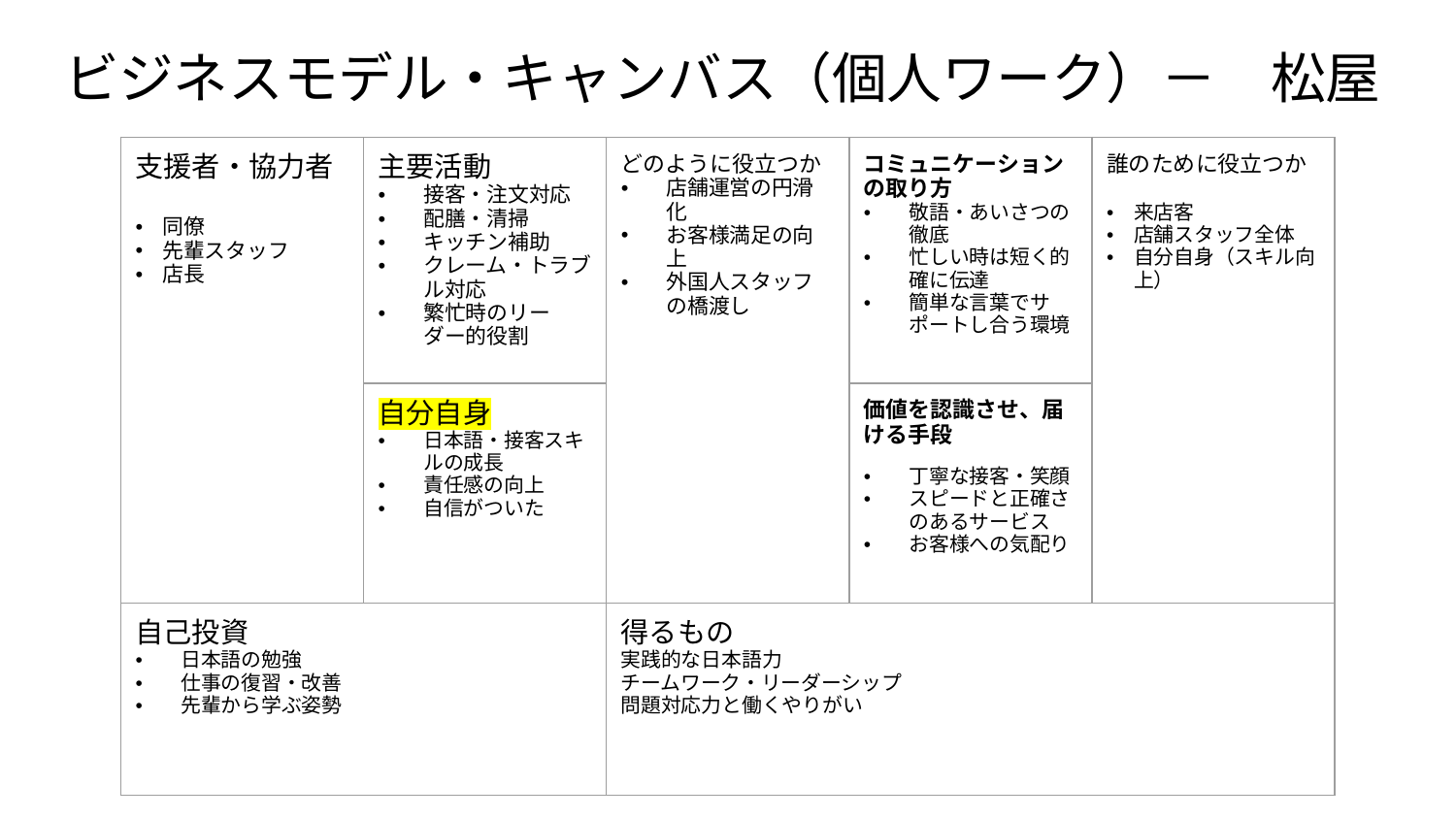

# ビジネスモデル・キャンバス（個人ワーク）－　松屋
| 支援者・協力者 同僚 先輩スタッフ 店長 | 主要活動 接客・注文対応 配膳・清掃 キッチン補助 クレーム・トラブル対応 繁忙時のリーダー的役割 | どのように役立つか 店舗運営の円滑化 お客様満足の向上 外国人スタッフの橋渡し | コミュニケーションの取り方 敬語・あいさつの徹底 忙しい時は短く的確に伝達 簡単な言葉でサポートし合う環境 | 誰のために役立つか 来店客 店舗スタッフ全体 自分自身（スキル向上） |
| --- | --- | --- | --- | --- |
|  | 自分自身 日本語・接客スキルの成長 責任感の向上 自信がついた |  | 価値を認識させ、届ける手段 丁寧な接客・笑顔 スピードと正確さのあるサービス お客様への気配り |  |
| 自己投資 日本語の勉強 仕事の復習・改善 先輩から学ぶ姿勢 |  | 得るもの 実践的な日本語力 チームワーク・リーダーシップ 問題対応力と働くやりがい |  |  |